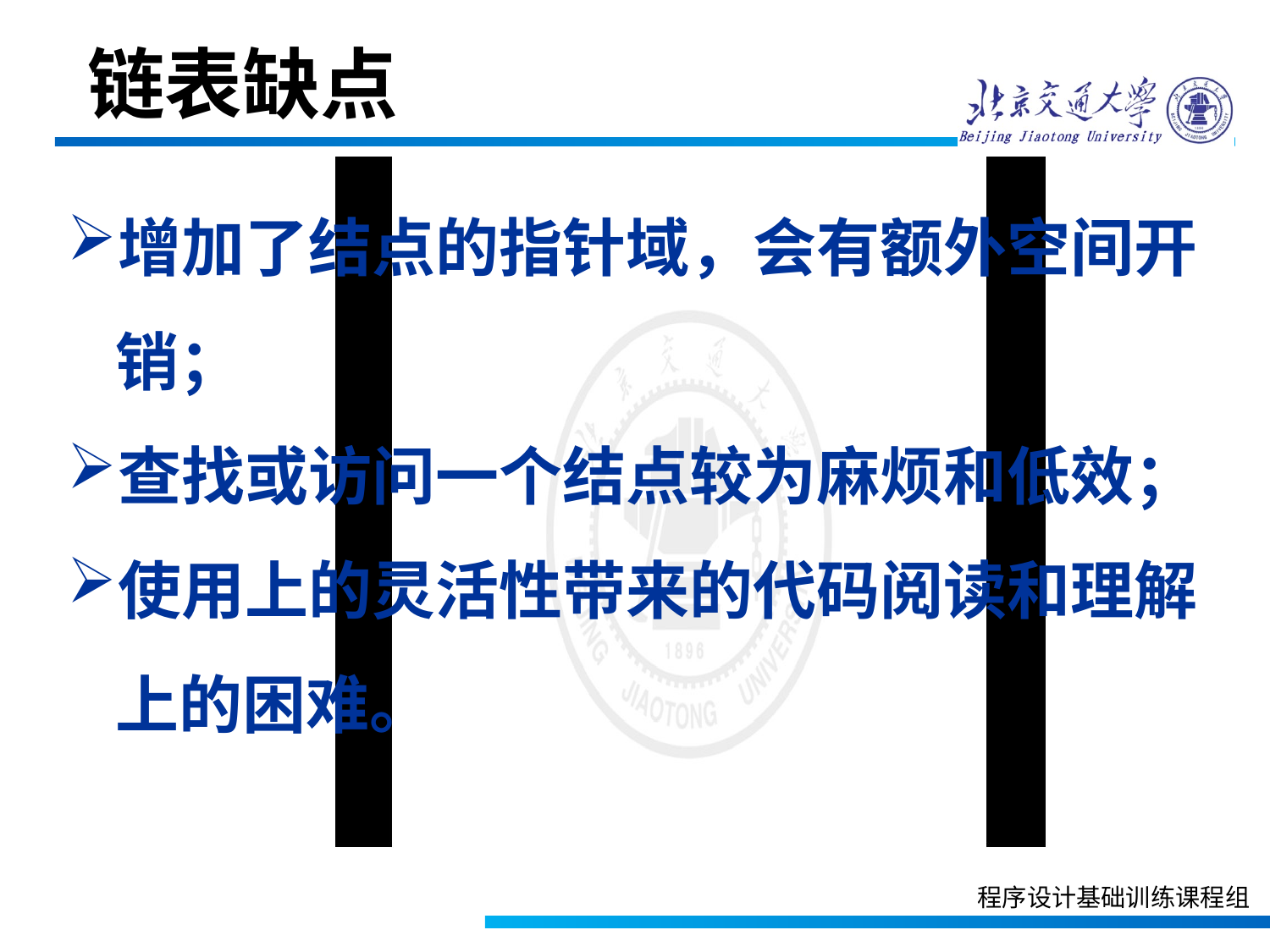

链表缺点
增加了结点的指针域，会有额外空间开销；
查找或访问一个结点较为麻烦和低效；
使用上的灵活性带来的代码阅读和理解上的困难。
程序设计基础训练课程组